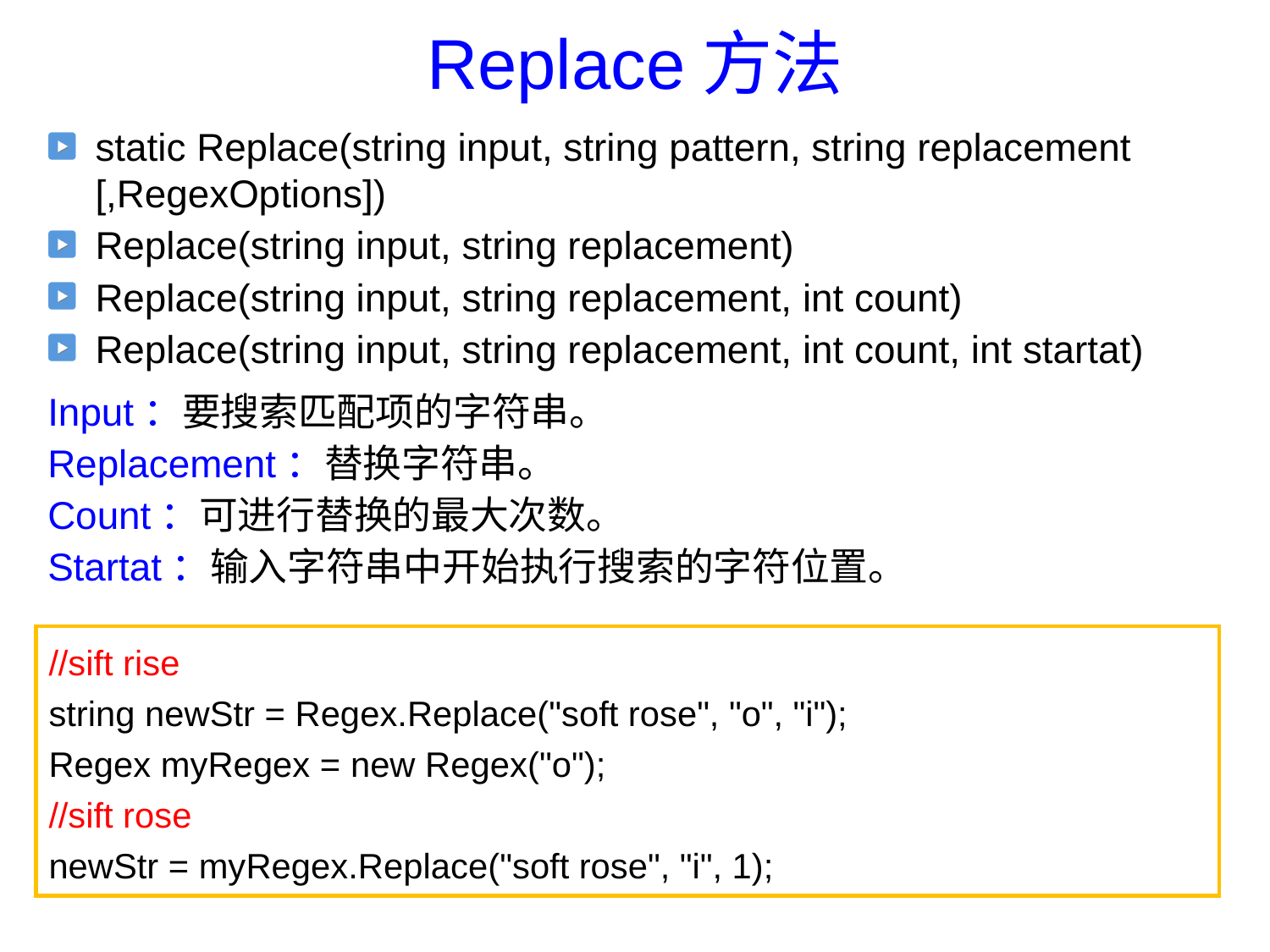

# Replace方法
static Replace(string input, string pattern, string replacement [,RegexOptions])
Replace(string input, string replacement)
Replace(string input, string replacement, int count)
Replace(string input, string replacement, int count, int startat)
Input：要搜索匹配项的字符串。
Replacement：替换字符串。
Count：可进行替换的最大次数。
Startat：输入字符串中开始执行搜索的字符位置。
//sift rise
string newStr = Regex.Replace("soft rose", "o", "i");
Regex myRegex = new Regex("o");
//sift rose
newStr = myRegex.Replace("soft rose", "i", 1);